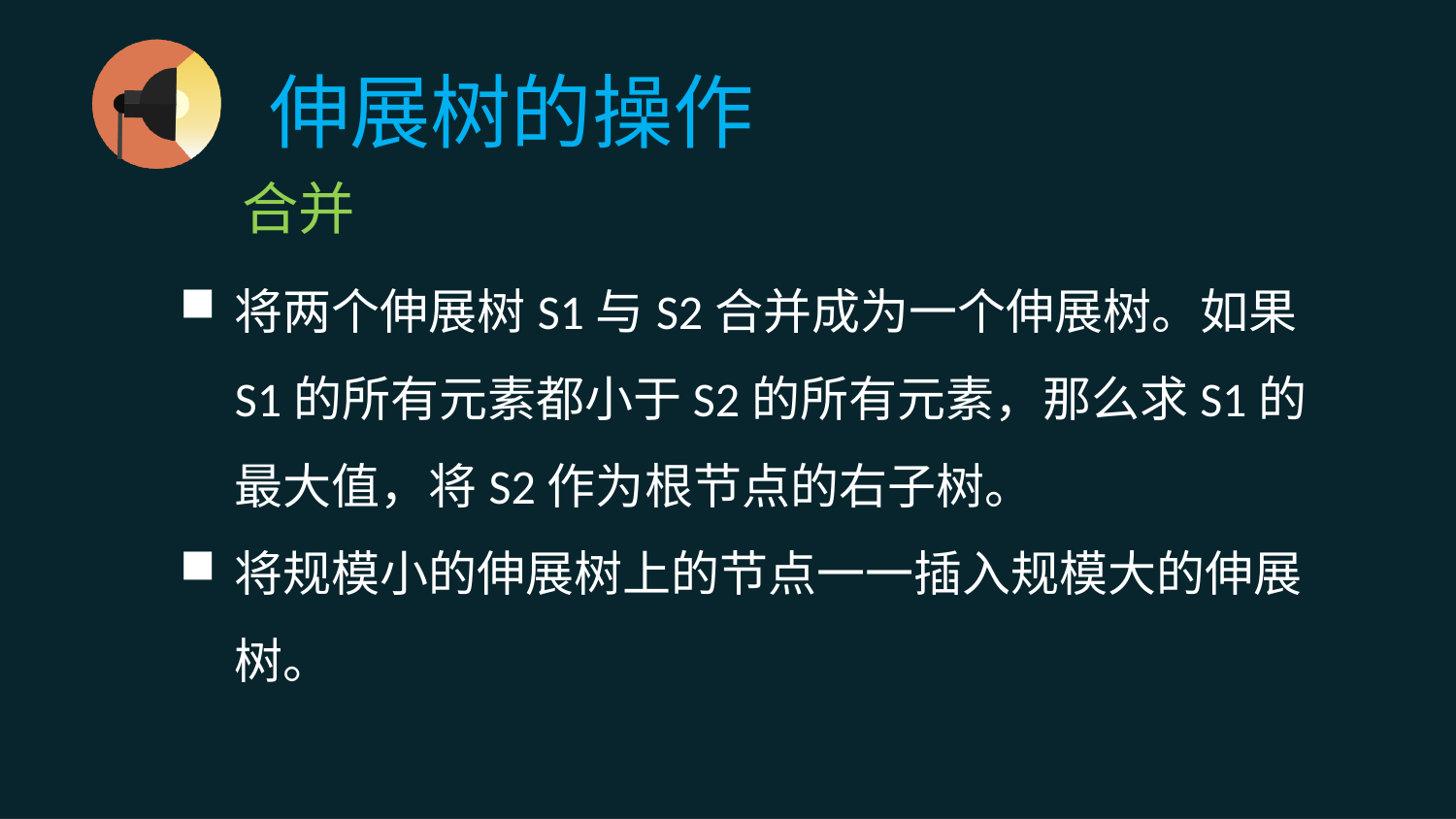

伸展树的操作
合并
将两个伸展树S1与S2合并成为一个伸展树。如果S1的所有元素都小于S2的所有元素，那么求S1的最大值，将S2作为根节点的右子树。
将规模小的伸展树上的节点一一插入规模大的伸展树。